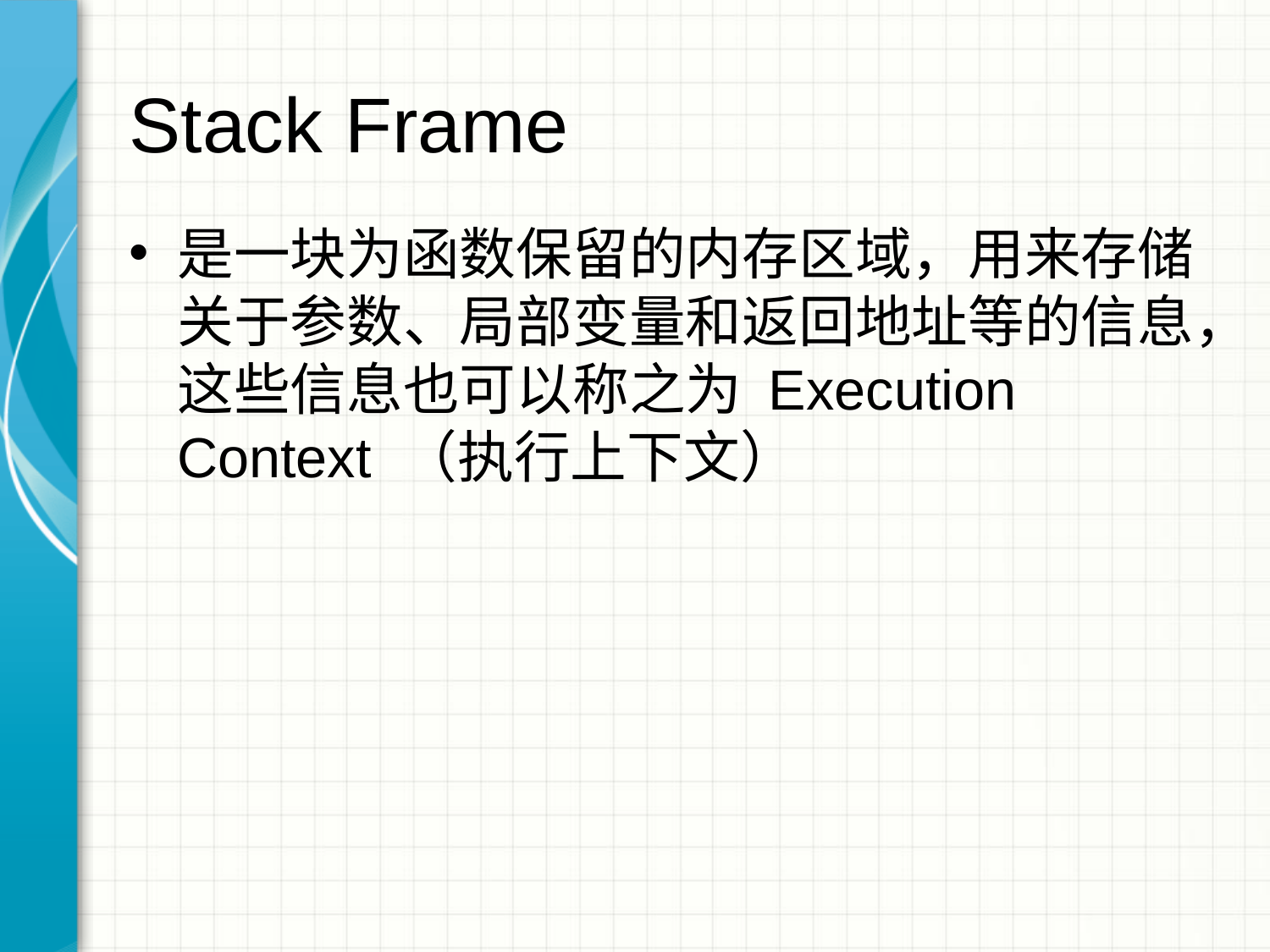

# Stack Frame
是一块为函数保留的内存区域，用来存储关于参数、局部变量和返回地址等的信息，这些信息也可以称之为 Execution Context （执行上下文）